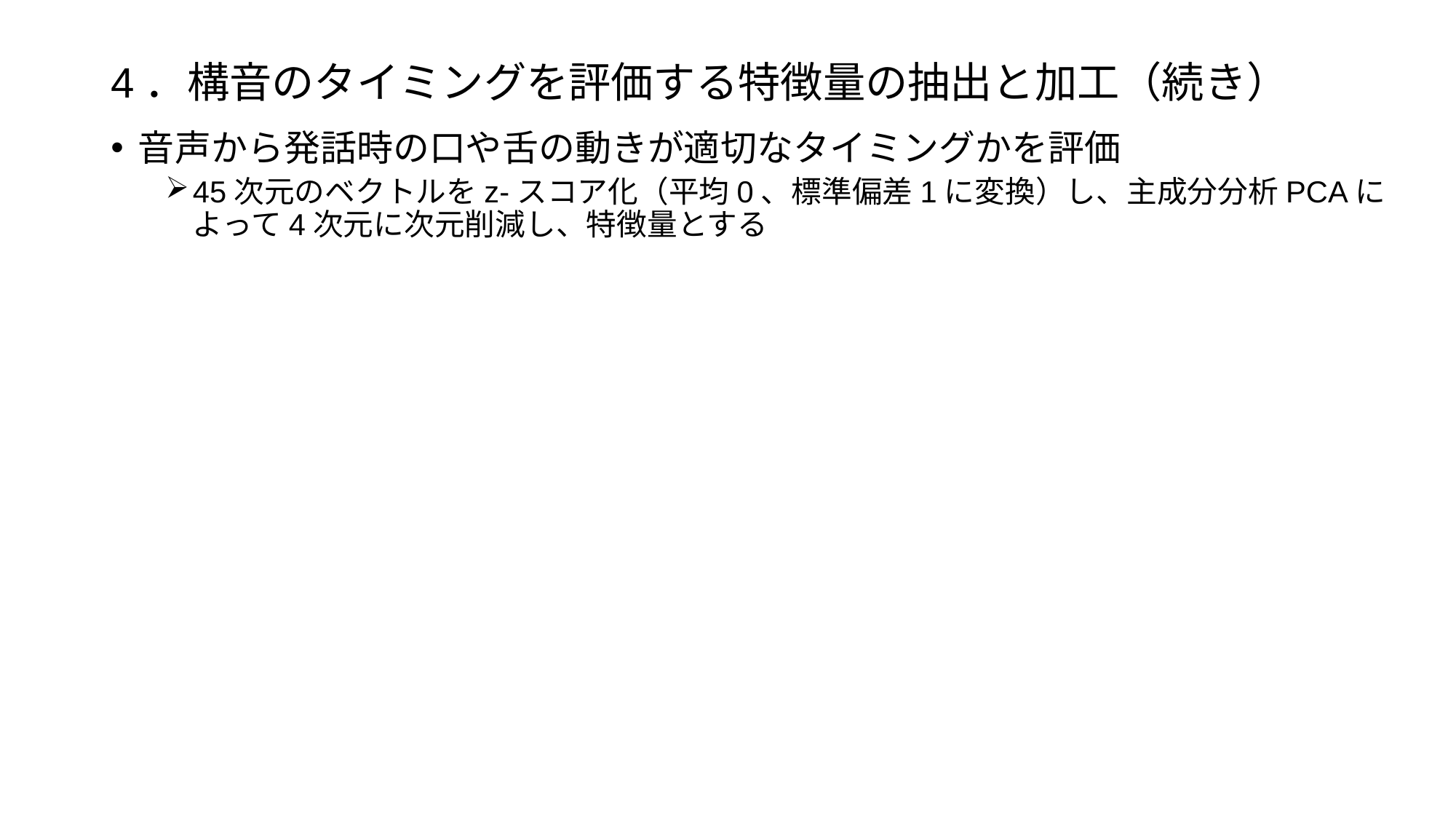

# 4．構音のタイミングを評価する特徴量の抽出と加工（続き）
音声から発話時の口や舌の動きが適切なタイミングかを評価
45次元のベクトルをz-スコア化（平均0、標準偏差1に変換）し、主成分分析PCAによって4次元に次元削減し、特徴量とする